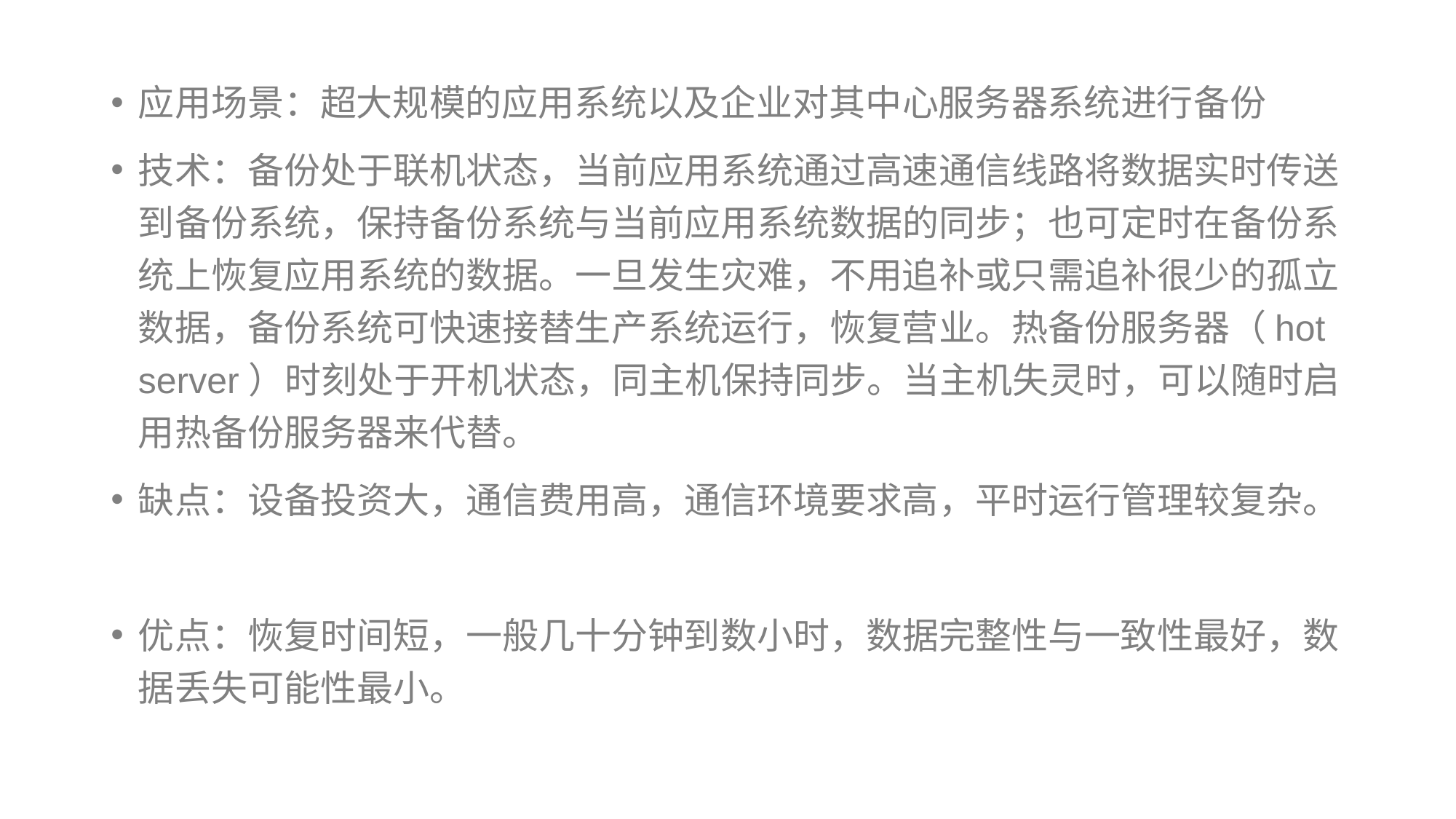

应用场景：超大规模的应用系统以及企业对其中心服务器系统进行备份
技术：备份处于联机状态，当前应用系统通过高速通信线路将数据实时传送到备份系统，保持备份系统与当前应用系统数据的同步；也可定时在备份系统上恢复应用系统的数据。一旦发生灾难，不用追补或只需追补很少的孤立数据，备份系统可快速接替生产系统运行，恢复营业。热备份服务器（hot server）时刻处于开机状态，同主机保持同步。当主机失灵时，可以随时启用热备份服务器来代替。
缺点：设备投资大，通信费用高，通信环境要求高，平时运行管理较复杂。

优点：恢复时间短，一般几十分钟到数小时，数据完整性与一致性最好，数据丢失可能性最小。